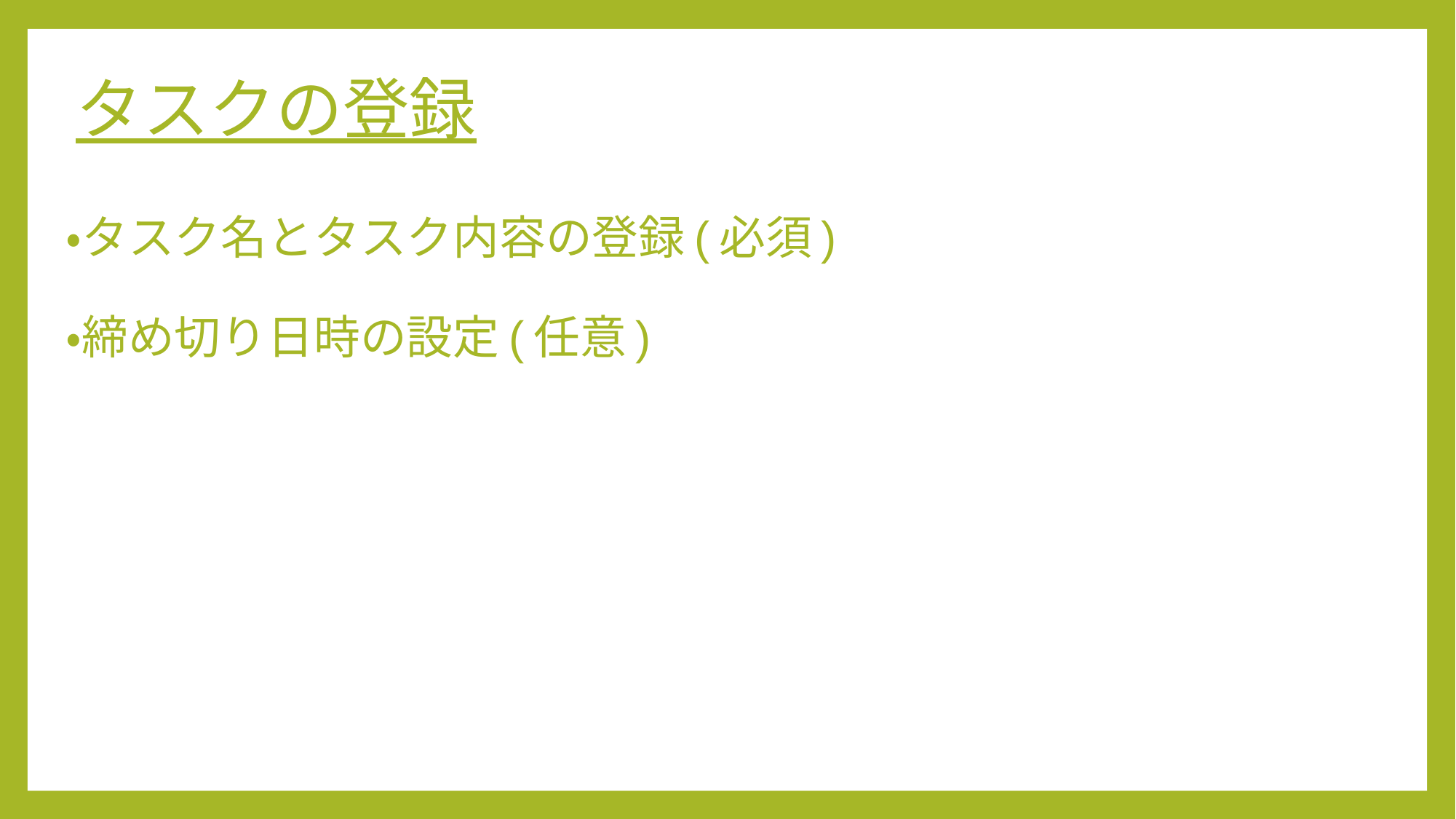

# タスクの登録
・タスク名とタスク内容の登録(必須)

・締め切り日時の設定(任意)